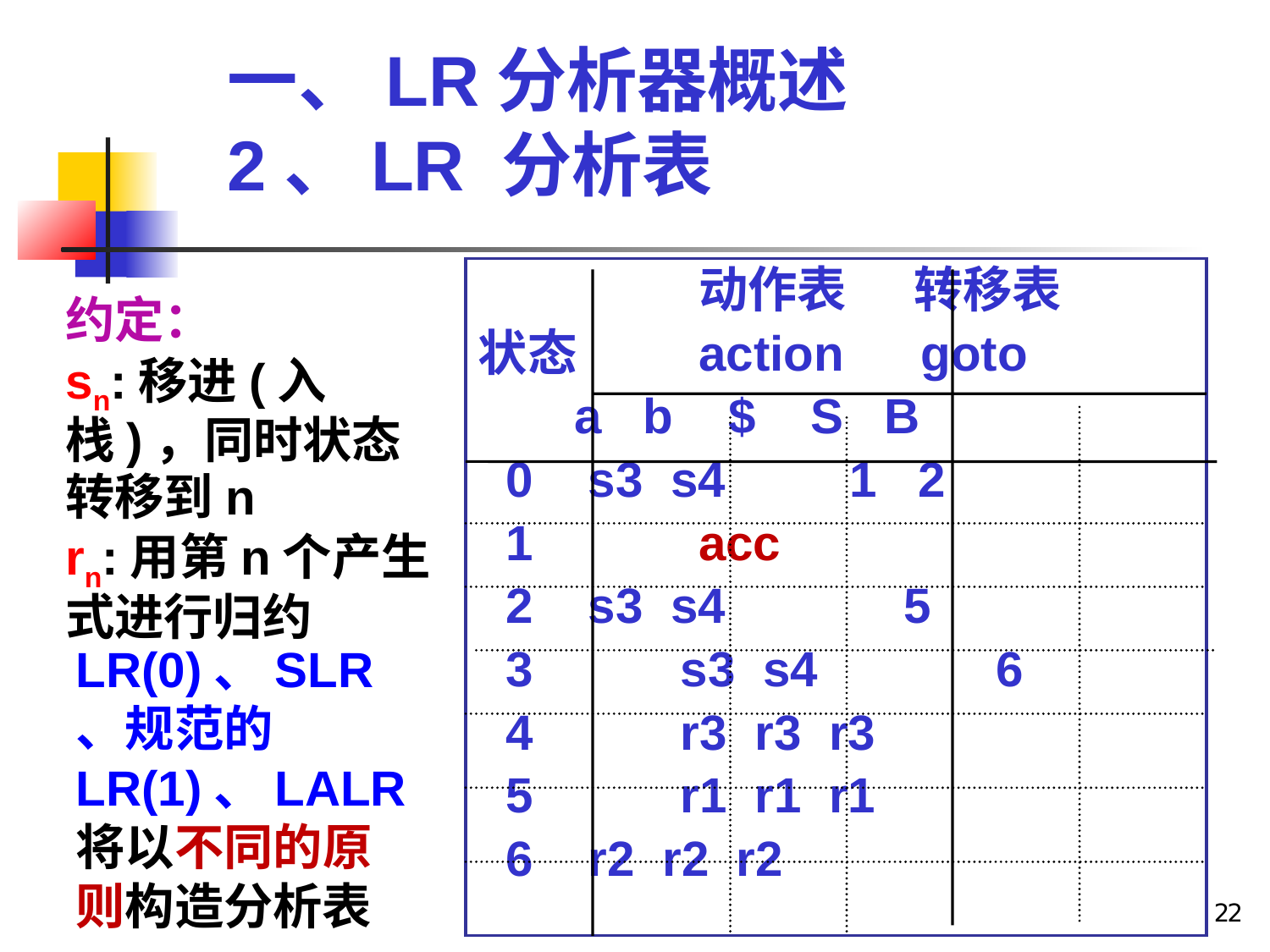

一、LR分析器概述
2、LR 分析表
		   动作表      转移表
状态	   action   	 goto
       a   b    $    S   B
  0    s3  s4         1   2
  1            acc
  2    s3  s4             5
  3 	  s3  s4             6
  4 	  r3  r3  r3
  5 	  r1  r1  r1
  6    r2  r2  r2

约定：
sn:移进(入栈)，同时状态转移到n
rn:用第n个产生式进行归约
LR(0)、SLR、规范的LR(1)、LALR将以不同的原则构造分析表
22